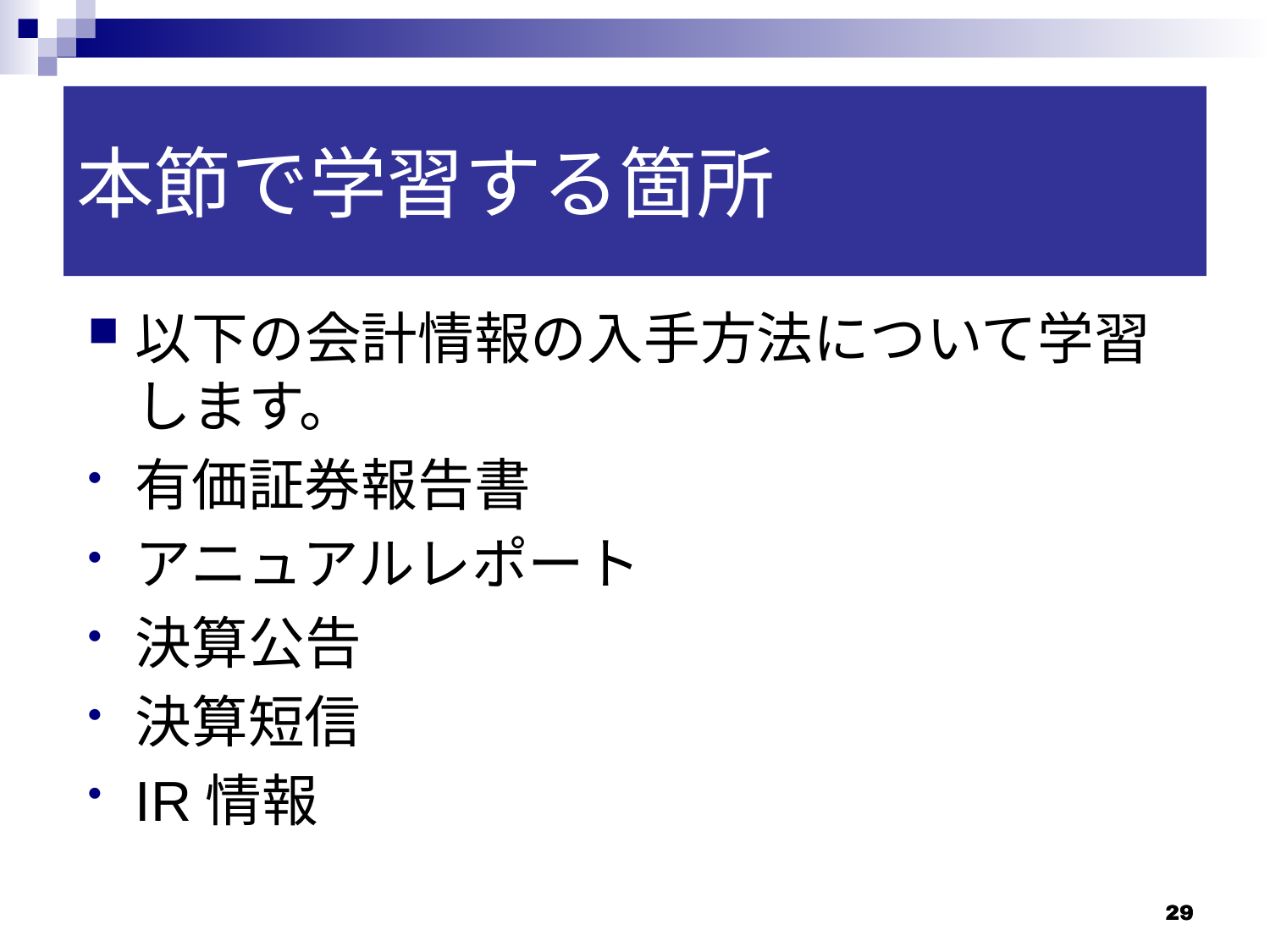

本節で学習する箇所
以下の会計情報の入手方法について学習します。
有価証券報告書
アニュアルレポート
決算公告
決算短信
IR情報
29
29